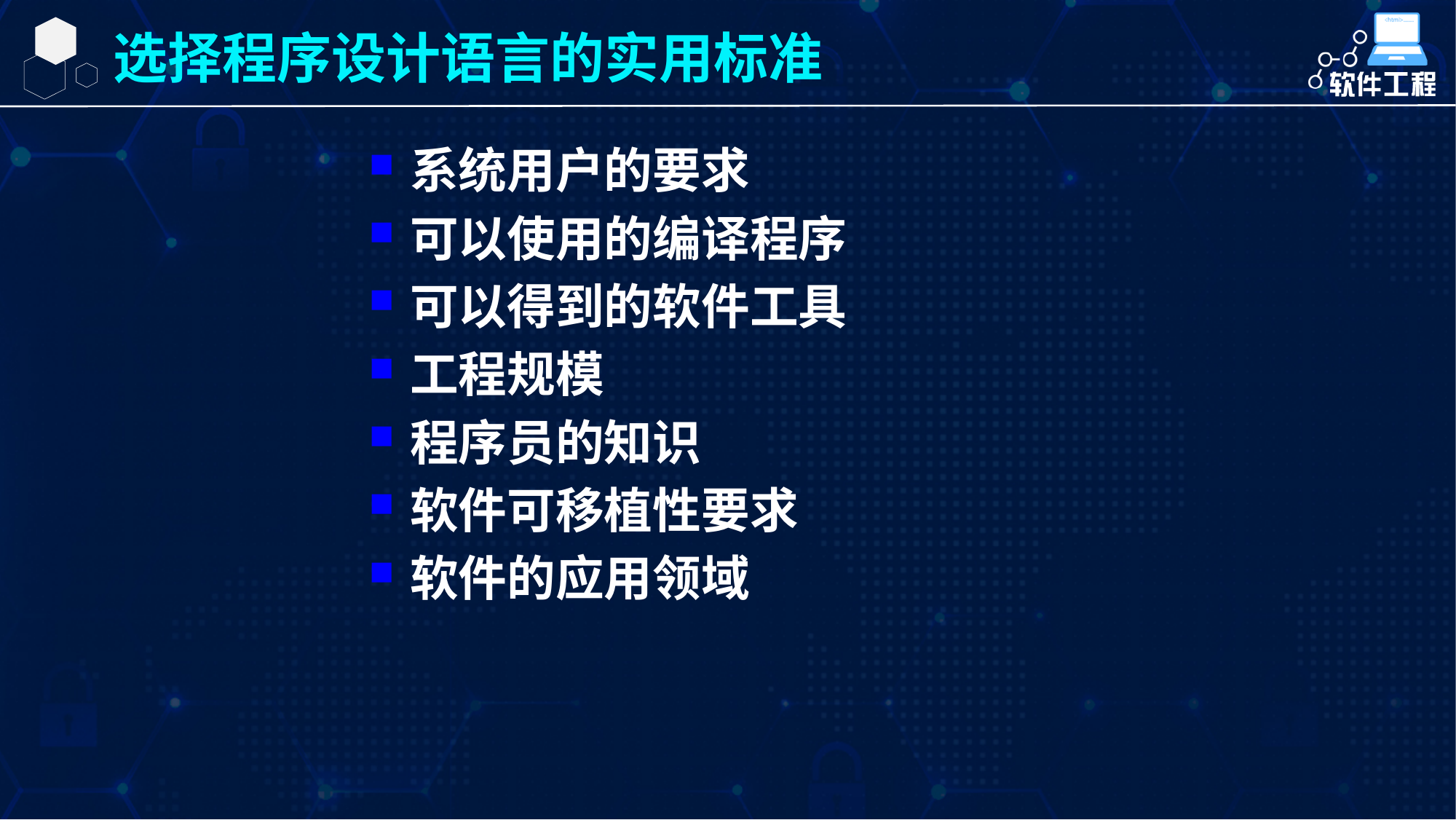

选择程序设计语言的实用标准
系统用户的要求
可以使用的编译程序
可以得到的软件工具
工程规模
程序员的知识
软件可移植性要求
软件的应用领域